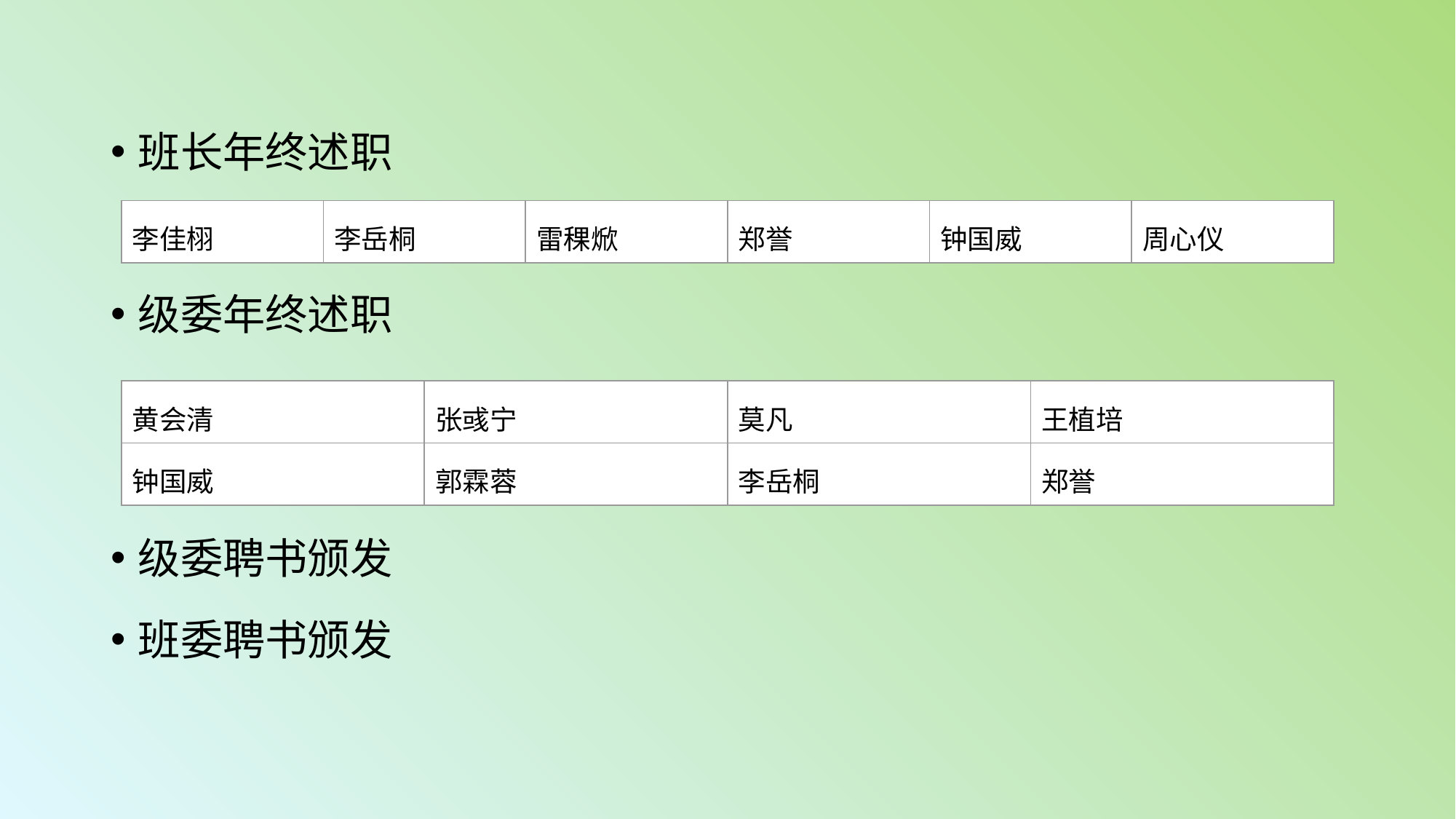

班长年终述职

级委年终述职

级委聘书颁发
班委聘书颁发
| 李佳栩 | 李岳桐 | 雷稞焮 | 郑誉 | 钟国威 | 周心仪 |
| --- | --- | --- | --- | --- | --- |
| 黄会清 | 张彧宁 | 莫凡 | 王植培 |
| --- | --- | --- | --- |
| 钟国威 | 郭霖蓉 | 李岳桐 | 郑誉 |